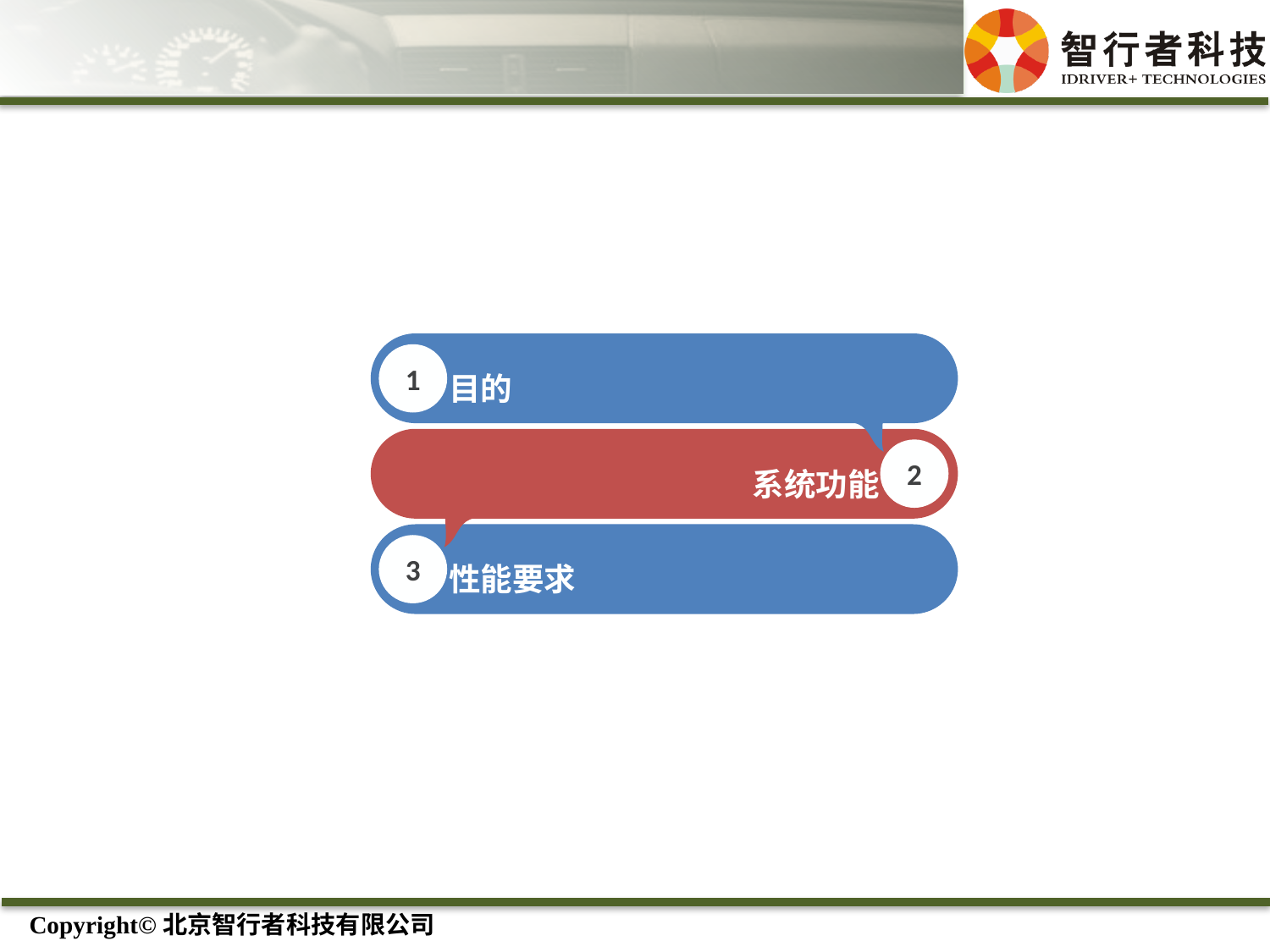

目的
1

系统功能
2

性能要求
3
2